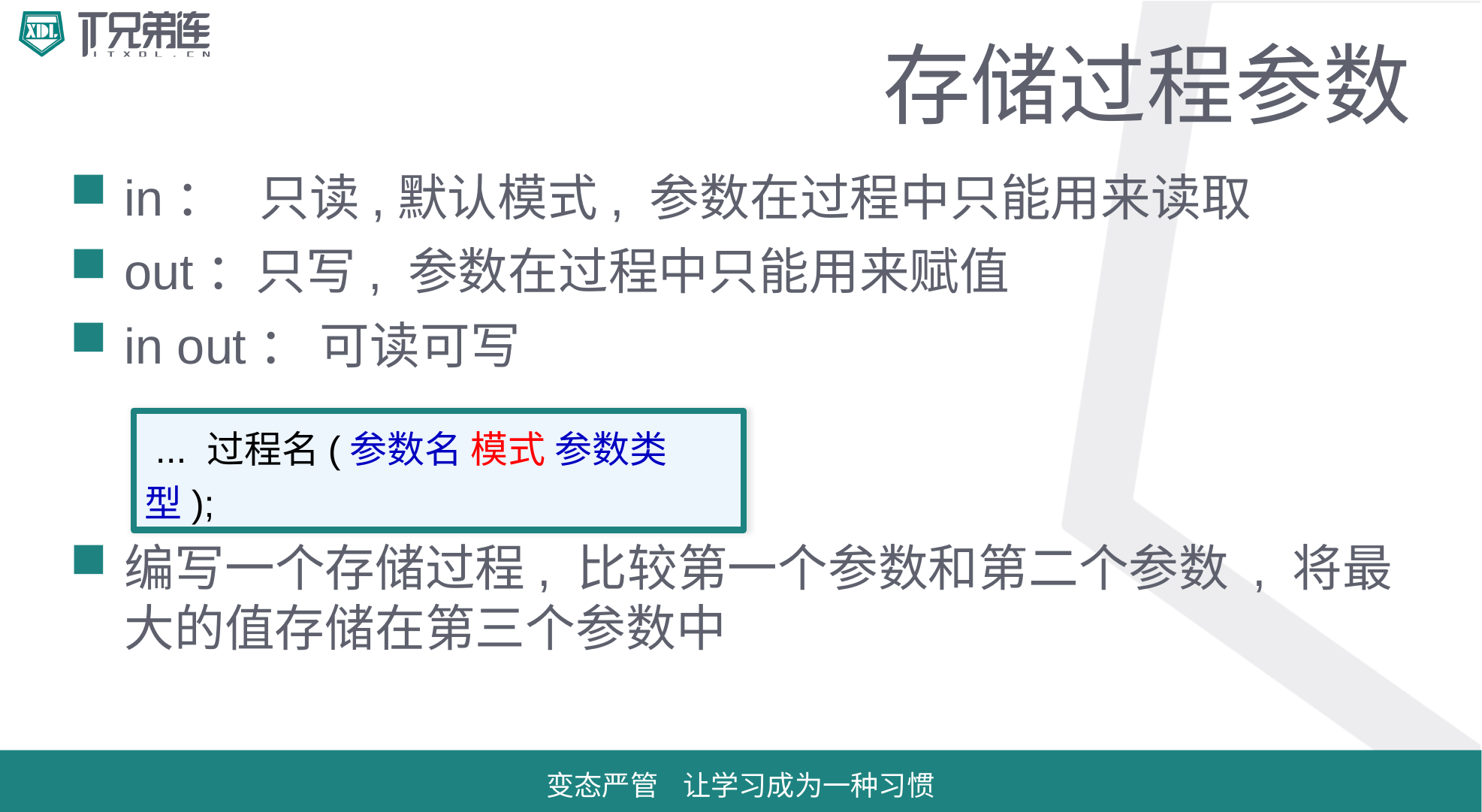

# 存储过程参数
in：   只读,默认模式, 参数在过程中只能用来读取
out：只写, 参数在过程中只能用来赋值
in out： 可读可写

编写一个存储过程, 比较第一个参数和第二个参数 , 将最大的值存储在第三个参数中

 ... 过程名(参数名 模式 参数类型);